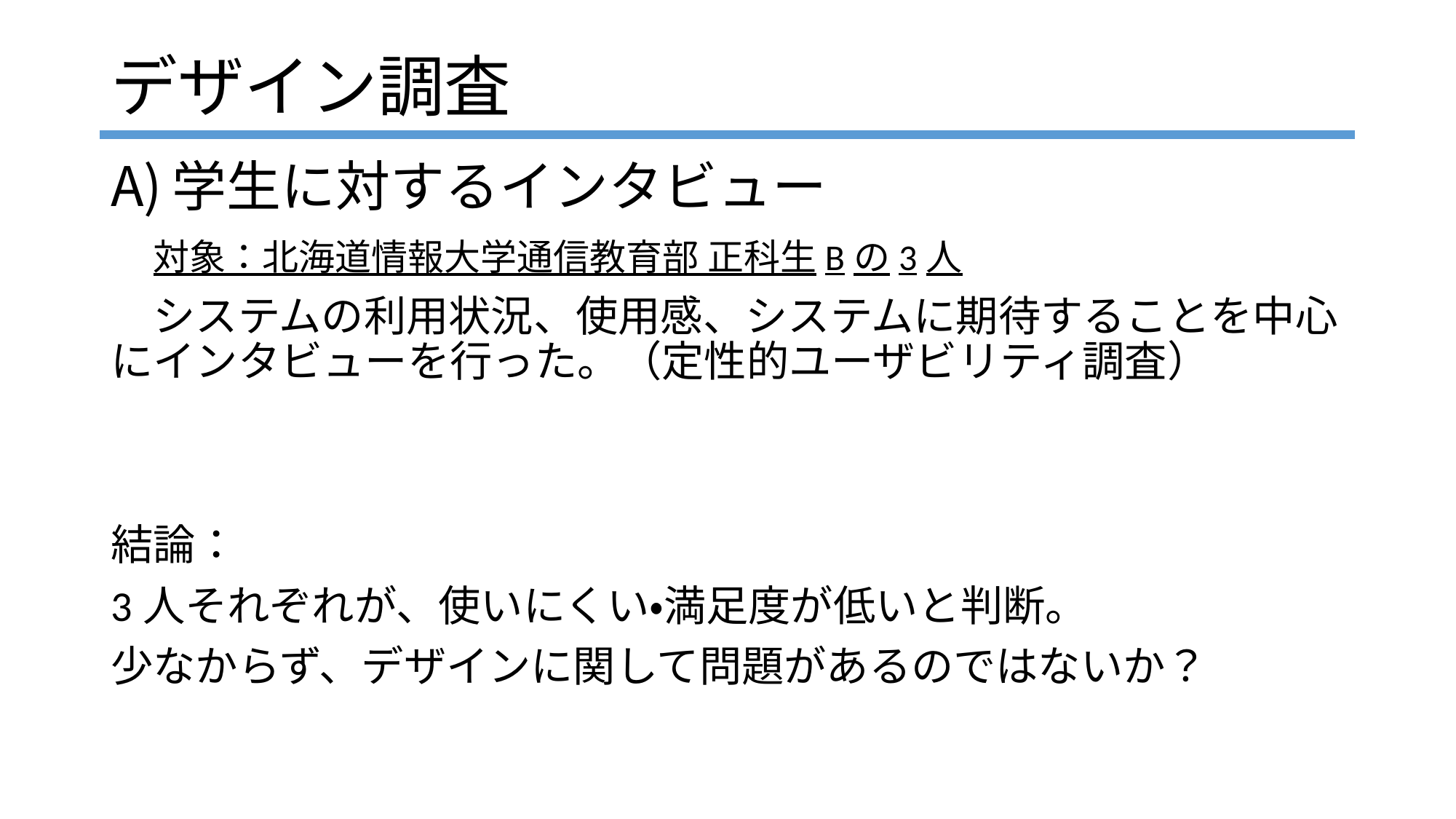

デザイン調査
学生に対するインタビュー
　対象：北海道情報大学通信教育部 正科生Bの3人
　システムの利用状況、使用感、システムに期待することを中心にインタビューを行った。（定性的ユーザビリティ調査）

結論：
3人それぞれが、使いにくい・満足度が低いと判断。
少なからず、デザインに関して問題があるのではないか？